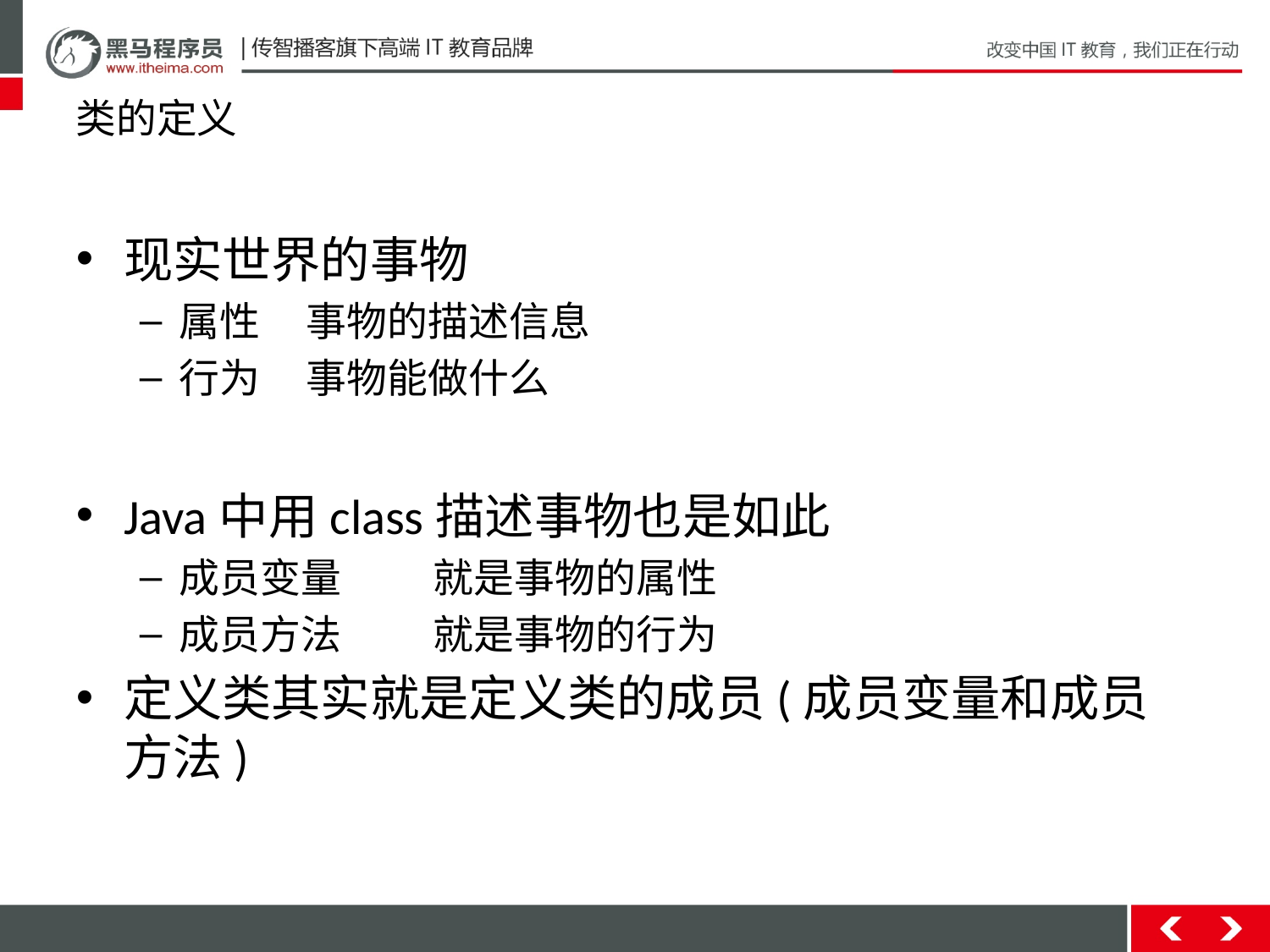

# 类的定义
现实世界的事物
属性	事物的描述信息
行为	事物能做什么

Java中用class描述事物也是如此
成员变量	就是事物的属性
成员方法	就是事物的行为
定义类其实就是定义类的成员(成员变量和成员方法)